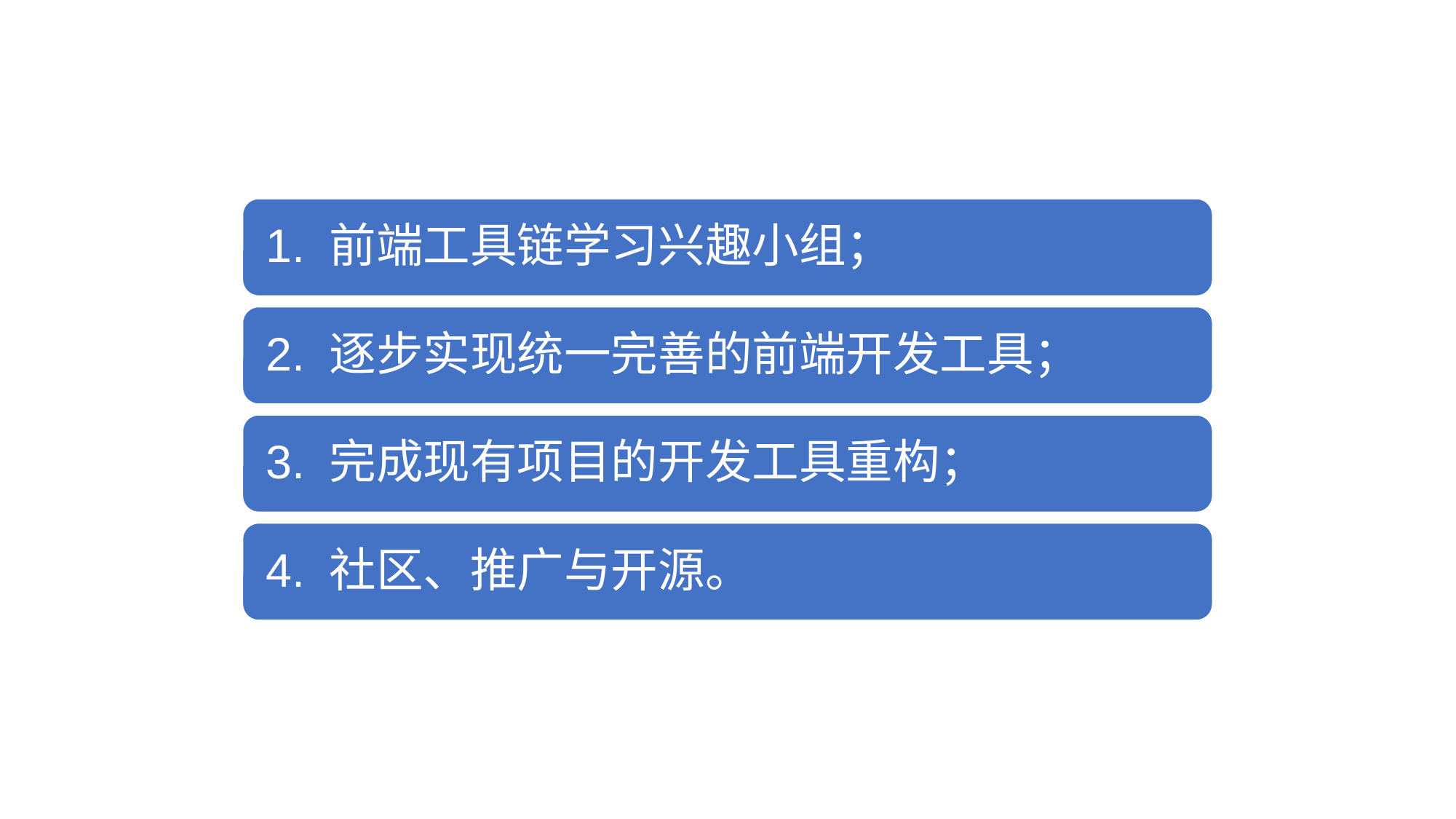

1. 前端工具链学习兴趣小组；
2. 逐步实现统一完善的前端开发工具；
3. 完成现有项目的开发工具重构；
4. 社区、推广与开源。